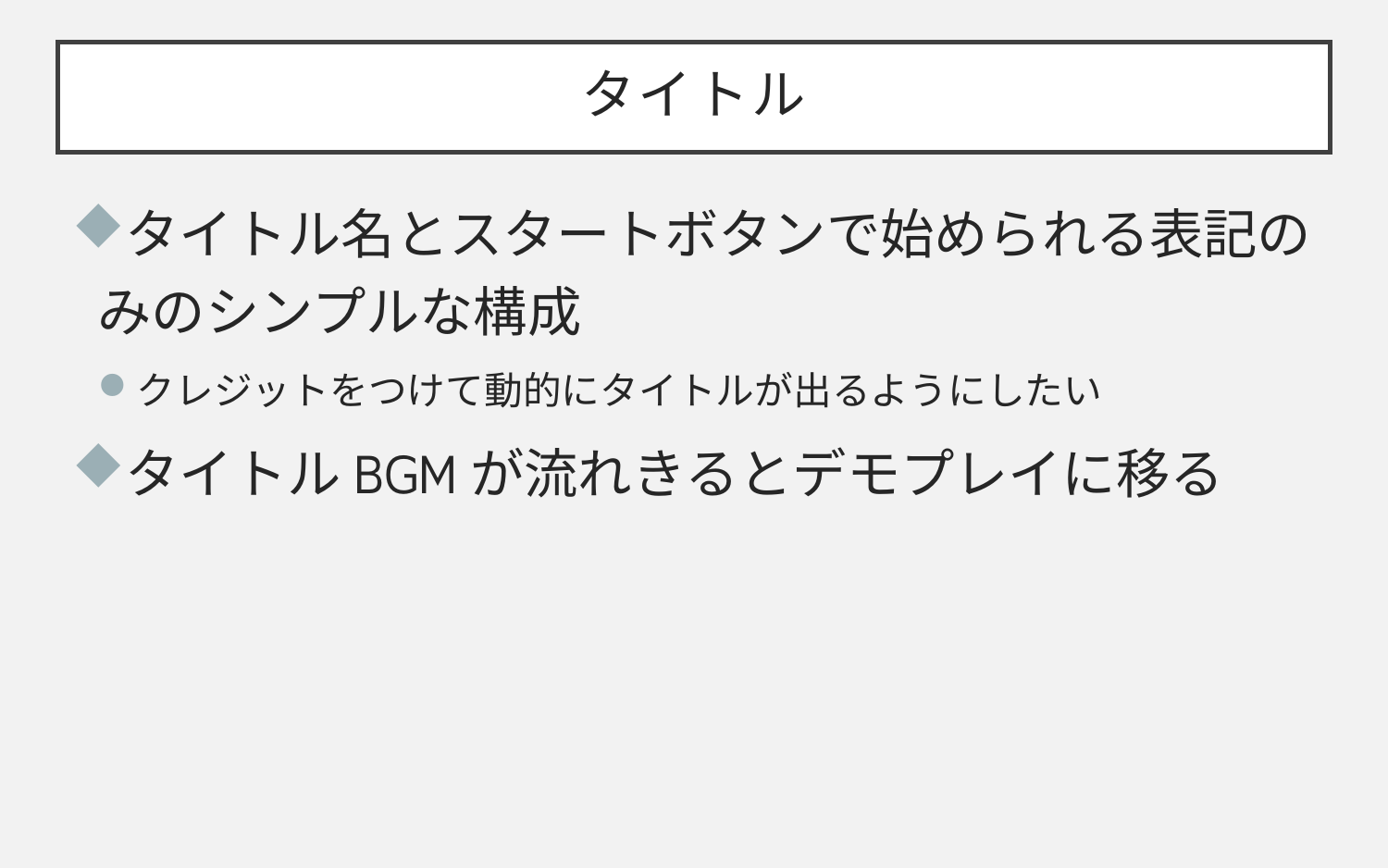

# タイトル
タイトル名とスタートボタンで始められる表記のみのシンプルな構成
クレジットをつけて動的にタイトルが出るようにしたい
タイトルBGMが流れきるとデモプレイに移る